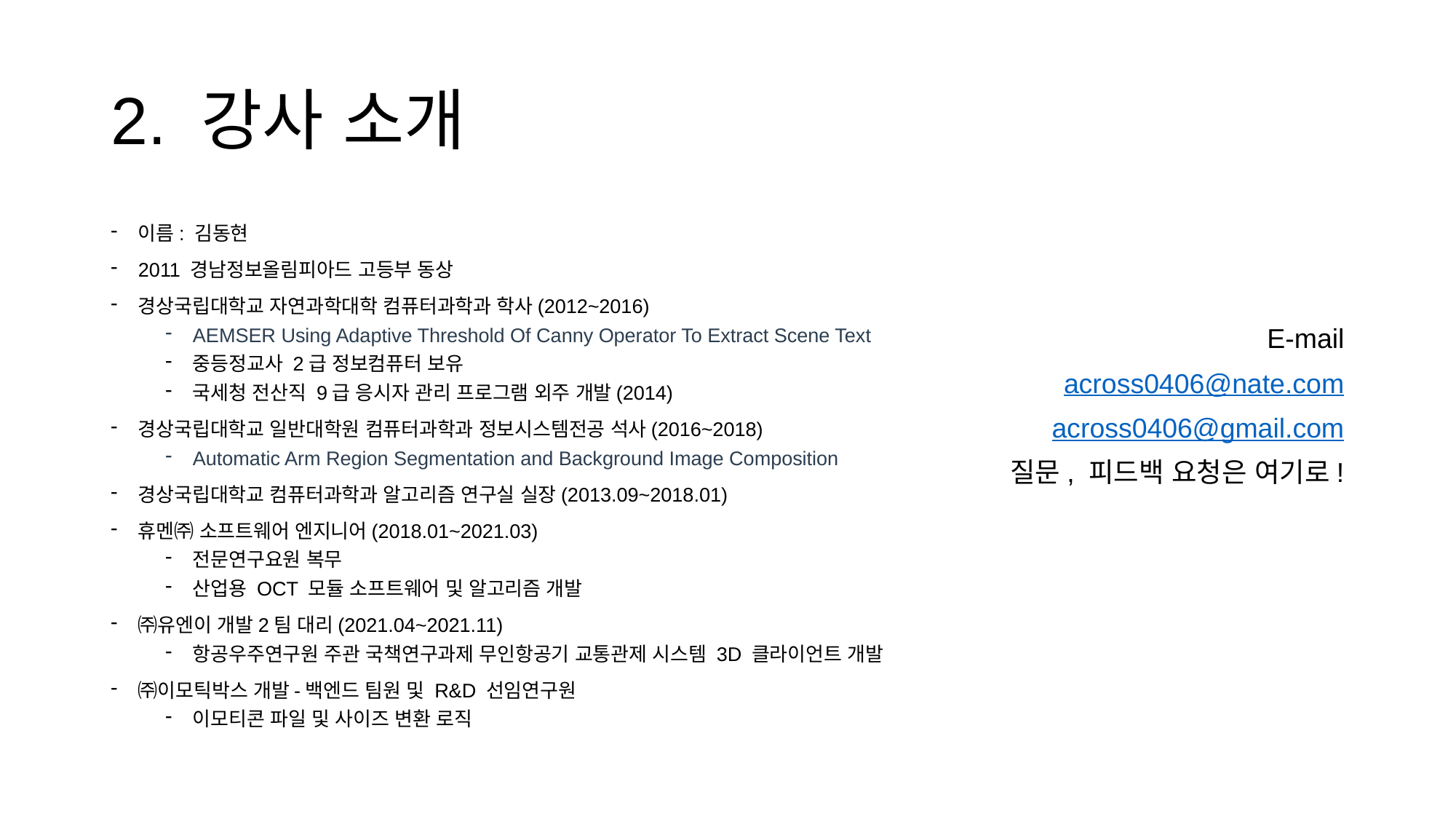

# 2. 강사 소개
이름: 김동현
2011 경남정보올림피아드 고등부 동상
경상국립대학교 자연과학대학 컴퓨터과학과 학사(2012~2016)
AEMSER Using Adaptive Threshold Of Canny Operator To Extract Scene Text
중등정교사 2급 정보컴퓨터 보유
국세청 전산직 9급 응시자 관리 프로그램 외주 개발(2014)
경상국립대학교 일반대학원 컴퓨터과학과 정보시스템전공 석사(2016~2018)
Automatic Arm Region Segmentation and Background Image Composition
경상국립대학교 컴퓨터과학과 알고리즘 연구실 실장(2013.09~2018.01)
휴멘㈜ 소프트웨어 엔지니어(2018.01~2021.03)
전문연구요원 복무
산업용 OCT 모듈 소프트웨어 및 알고리즘 개발
㈜유엔이 개발2팀 대리(2021.04~2021.11)
항공우주연구원 주관 국책연구과제 무인항공기 교통관제 시스템 3D 클라이언트 개발
㈜이모틱박스 개발-백엔드 팀원 및 R&D 선임연구원
이모티콘 파일 및 사이즈 변환 로직
E-mail
across0406@nate.com
across0406@gmail.com
질문, 피드백 요청은 여기로!